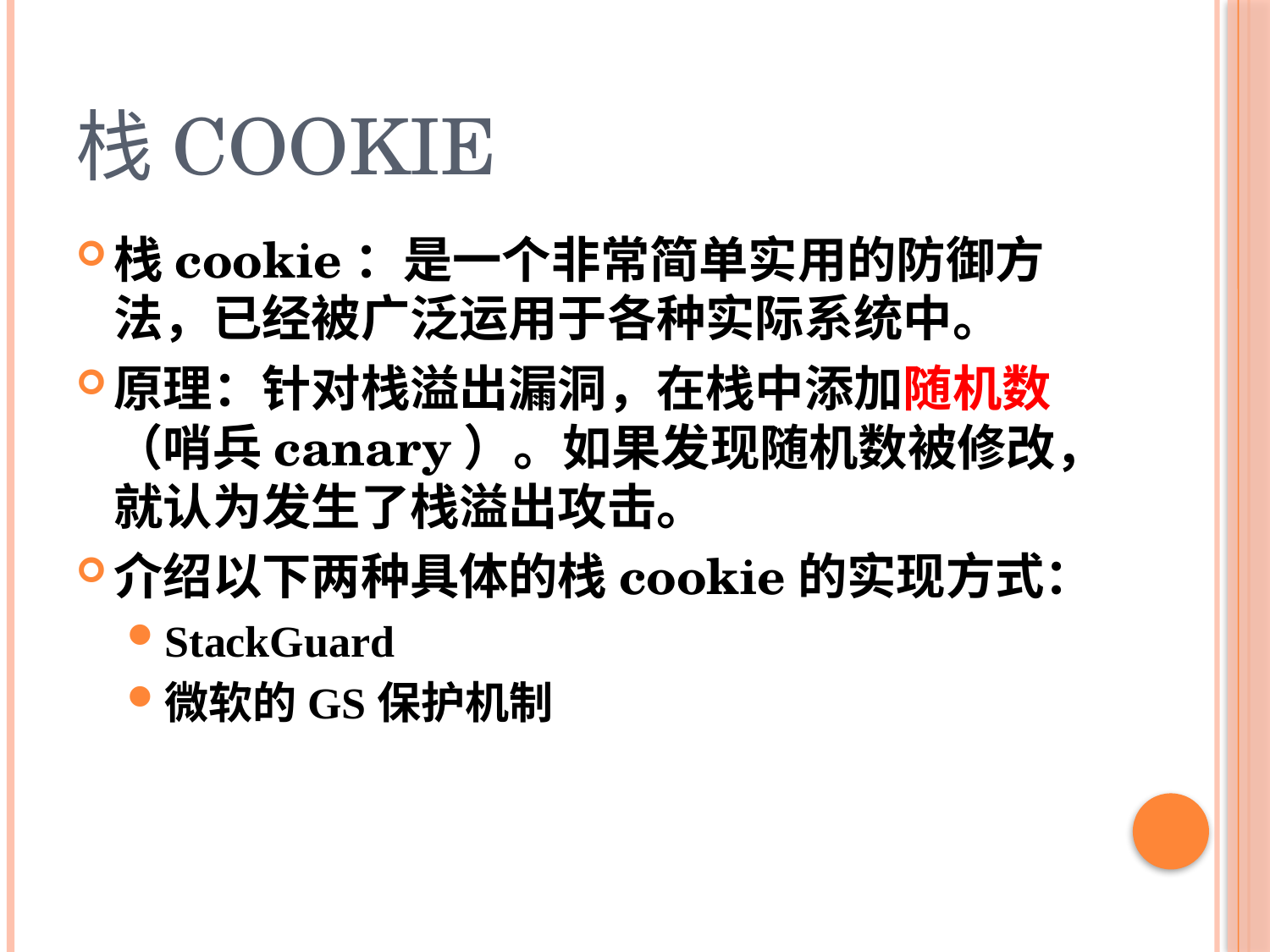

# 栈cookie
栈cookie：是一个非常简单实用的防御方法，已经被广泛运用于各种实际系统中。
原理：针对栈溢出漏洞，在栈中添加随机数（哨兵canary）。如果发现随机数被修改，就认为发生了栈溢出攻击。
介绍以下两种具体的栈cookie的实现方式：
StackGuard
微软的GS保护机制